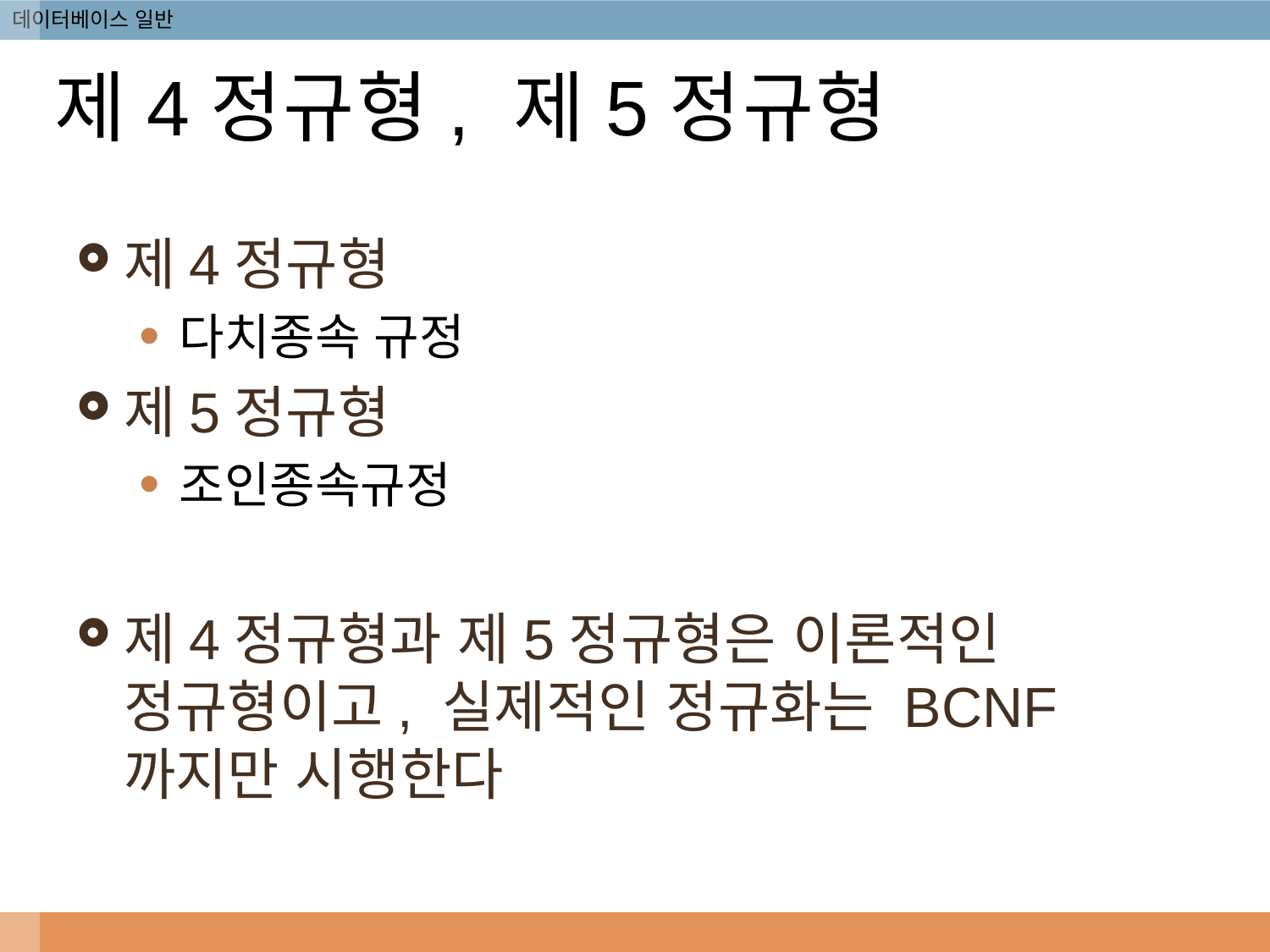

# 제4정규형, 제5정규형
제4정규형
다치종속 규정
제5정규형
조인종속규정

제4정규형과 제5정규형은 이론적인 정규형이고, 실제적인 정규화는 BCNF까지만 시행한다